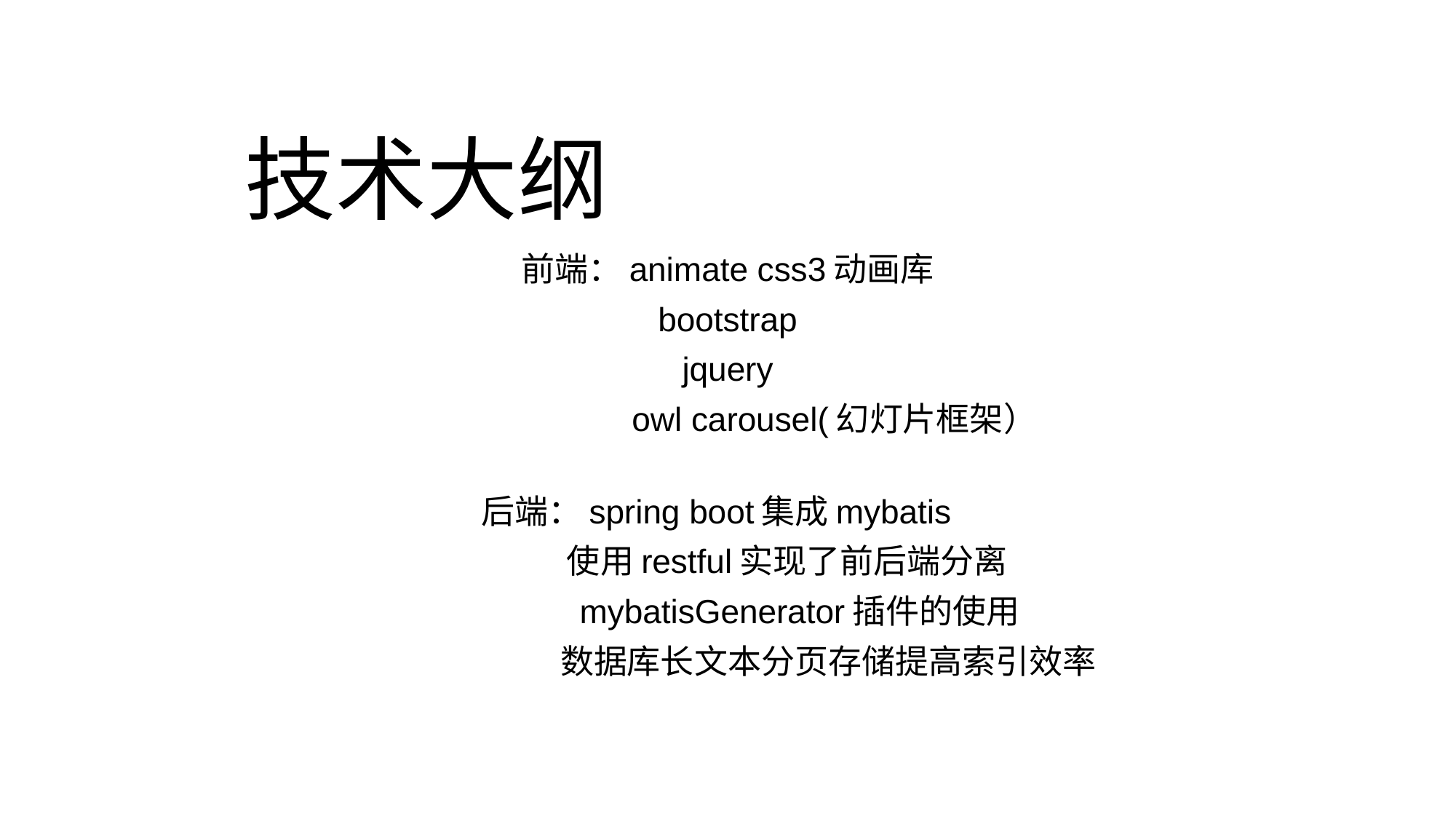

# 技术大纲
前端：animate css3动画库
bootstrap
jquery
                       owl carousel(幻灯片框架）
后端：spring boot集成mybatis
                  使用restful实现了前后端分离
                  mybatisGenerator插件的使用
                             数据库长文本分页存储提高索引效率